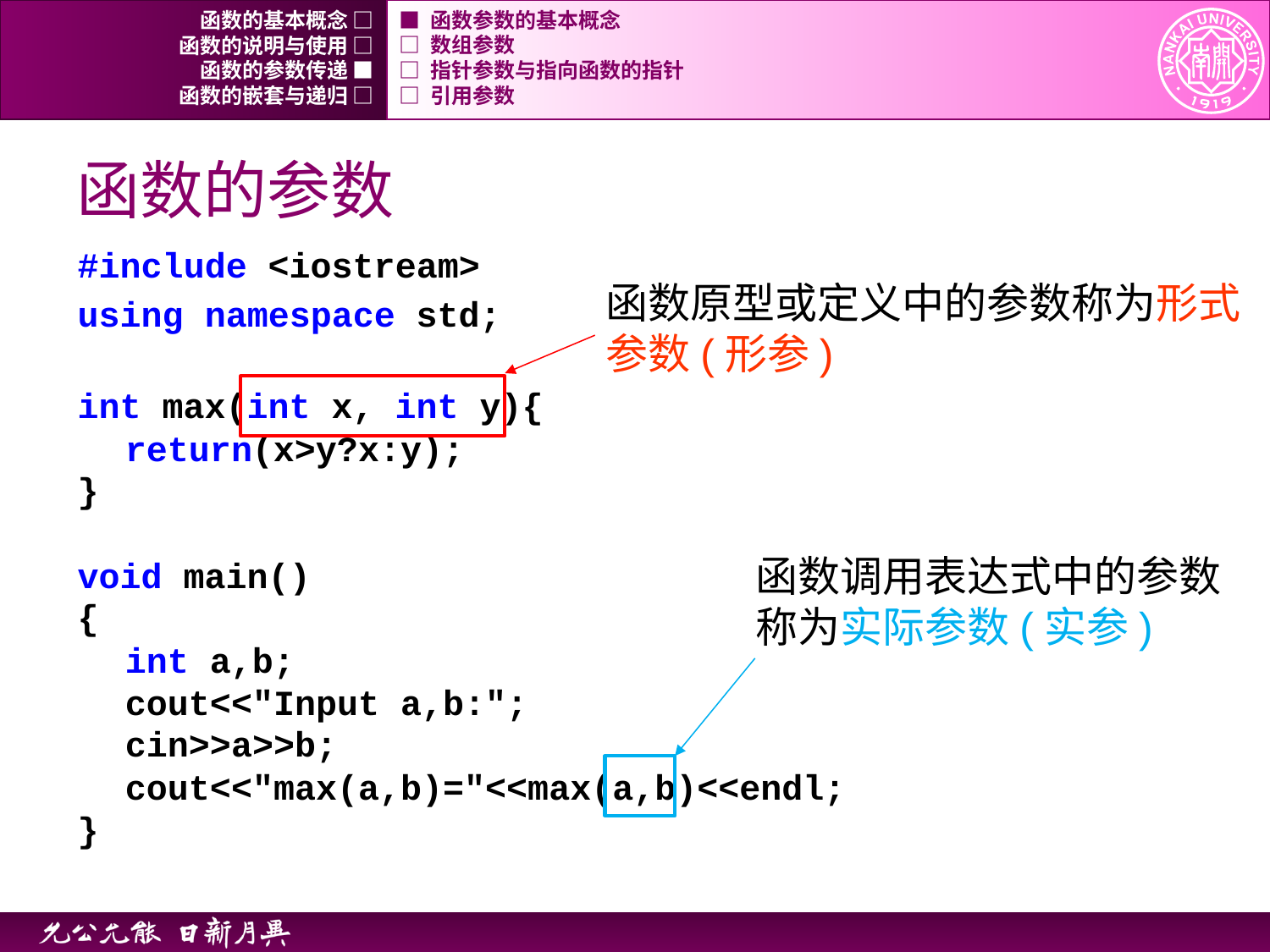

函数的基本概念 □
■ 函数参数的基本概念
函数的说明与使用 □
□ 数组参数
函数的参数传递 ■
□ 指针参数与指向函数的指针
函数的嵌套与递归 □
□ 引用参数
# 函数的参数
#include <iostream>
using namespace std;

int max(int x, int y){
	return(x>y?x:y);
}

void main()
{
	int a,b;
	cout<<"Input a,b:";
	cin>>a>>b;
	cout<<"max(a,b)="<<max(a,b)<<endl;
}

函数原型或定义中的参数称为形式参数(形参)

函数调用表达式中的参数称为实际参数(实参)